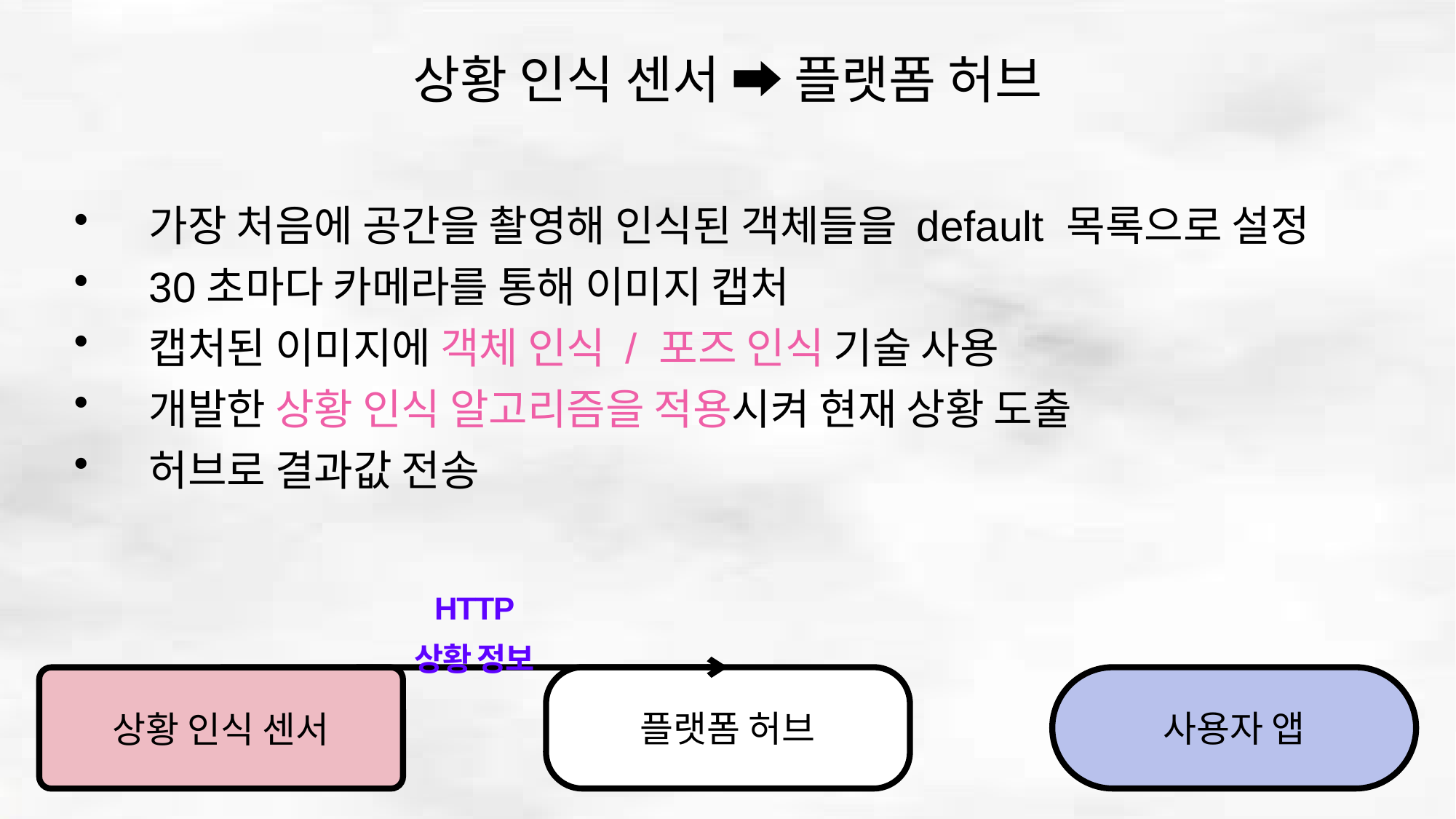

상황 인식 센서 ➡️ 플랫폼 허브
가장 처음에 공간을 촬영해 인식된 객체들을 default 목록으로 설정
30초마다 카메라를 통해 이미지 캡처
캡처된 이미지에 객체 인식 / 포즈 인식 기술 사용
개발한 상황 인식 알고리즘을 적용시켜 현재 상황 도출
허브로 결과값 전송
HTTP
상황 정보
플랫폼 허브
사용자 앱
상황 인식 센서